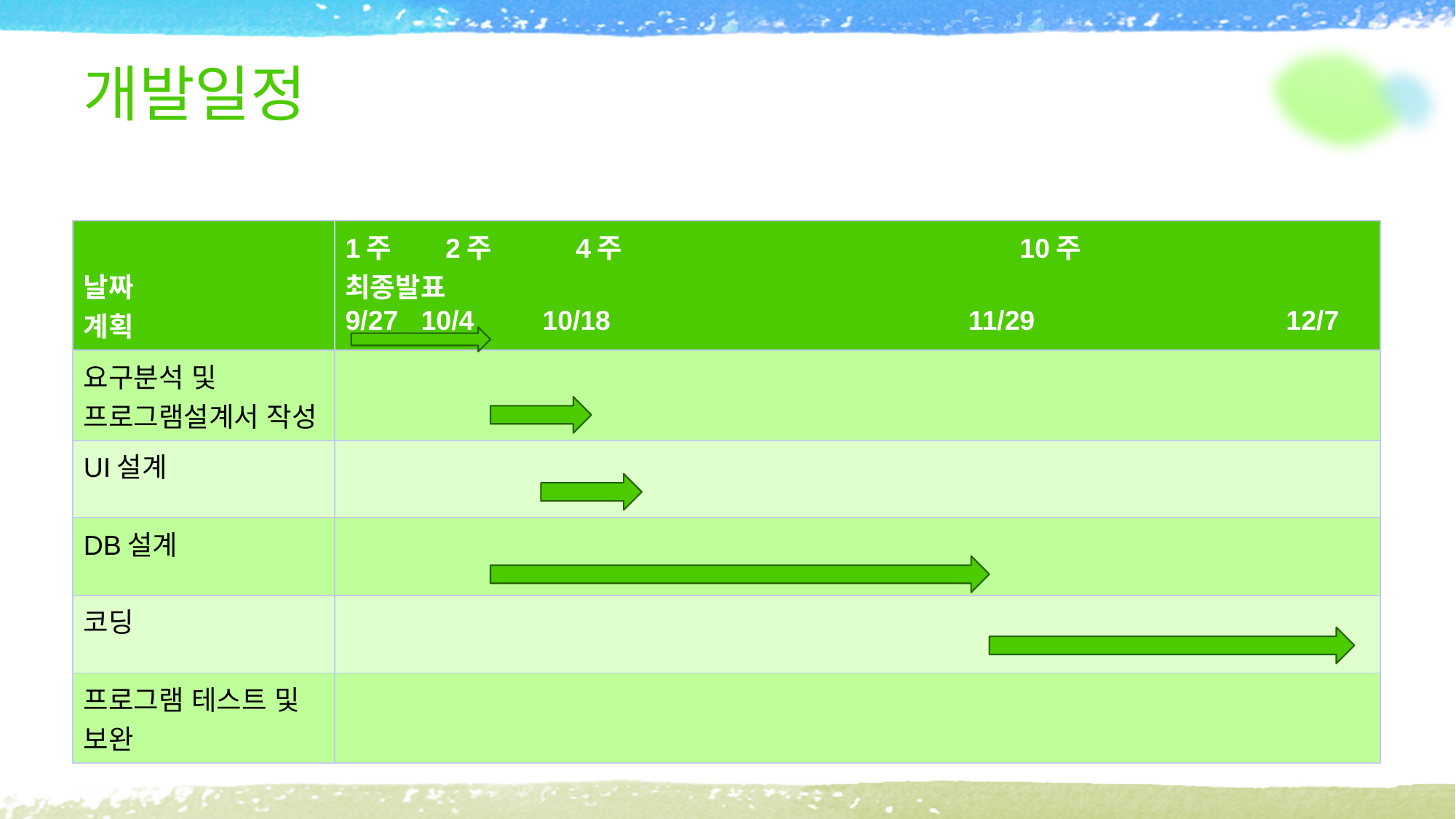

# 개발일정
| 날짜 계획 | 1주 2주 4주 10주 최종발표 9/27 10/4 10/18 11/29 12/7 |
| --- | --- |
| 요구분석 및 프로그램설계서 작성 |  |
| UI설계 |  |
| DB설계 |  |
| 코딩 |  |
| 프로그램 테스트 및 보완 |  |